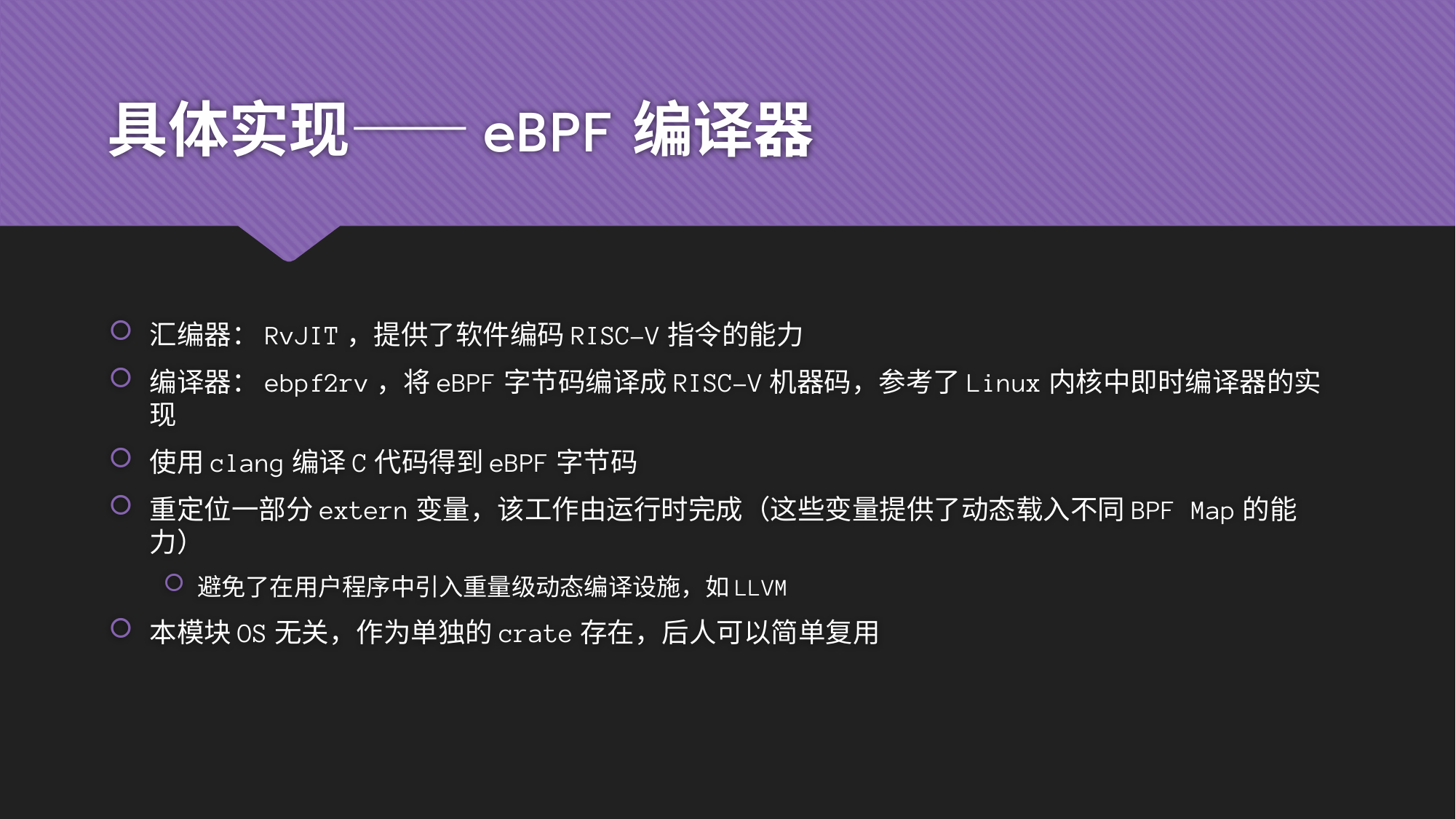

# 具体实现——eBPF编译器
汇编器：RvJIT，提供了软件编码RISC-V指令的能力
编译器：ebpf2rv，将eBPF字节码编译成RISC-V机器码，参考了Linux内核中即时编译器的实现
使用clang编译C代码得到eBPF字节码
重定位一部分extern变量，该工作由运行时完成（这些变量提供了动态载入不同BPF Map的能力）
避免了在用户程序中引入重量级动态编译设施，如LLVM
本模块OS无关，作为单独的crate存在，后人可以简单复用